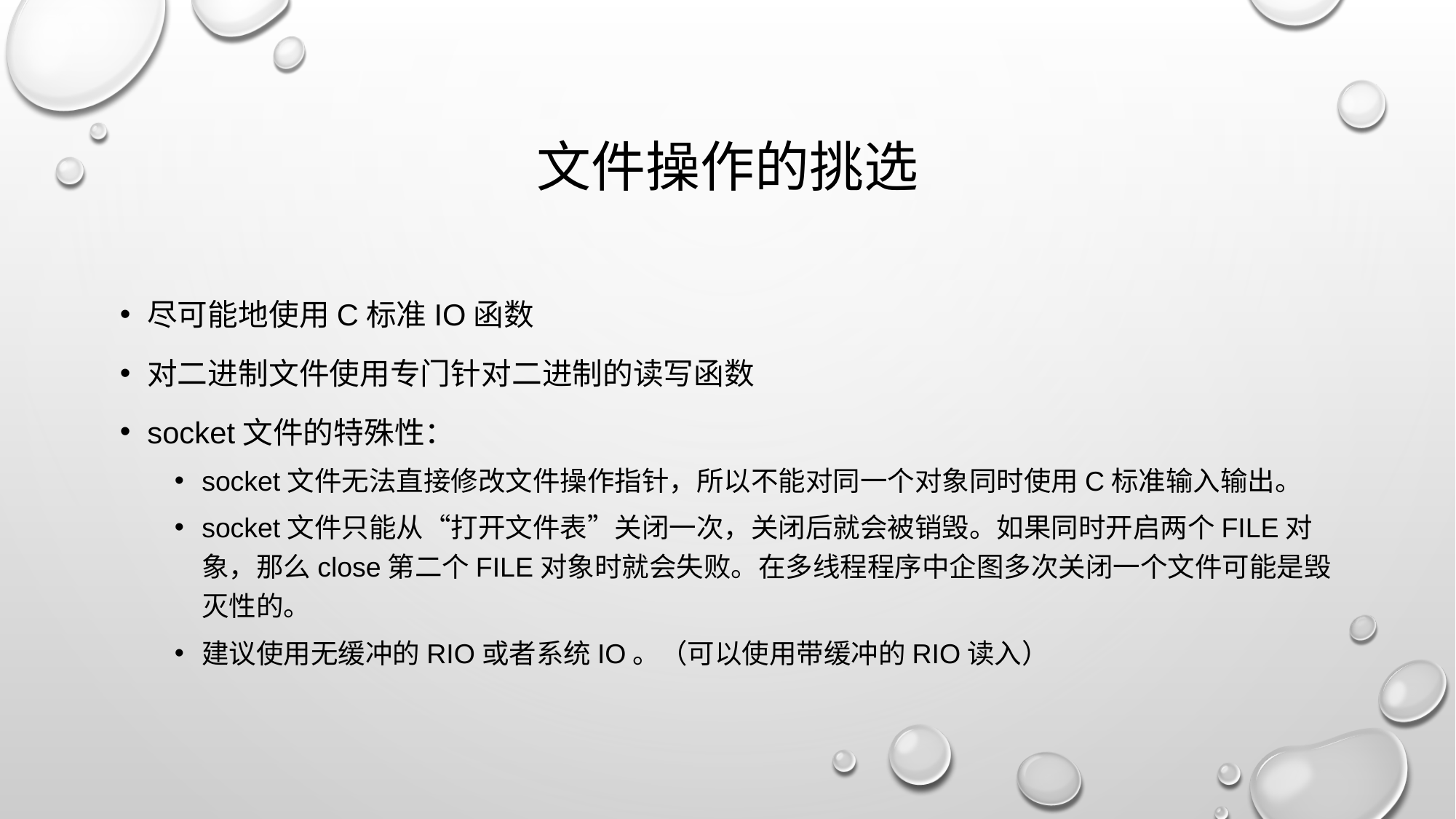

# 文件操作的挑选
尽可能地使用C标准IO函数
对二进制文件使用专门针对二进制的读写函数
socket文件的特殊性：
socket文件无法直接修改文件操作指针，所以不能对同一个对象同时使用C标准输入输出。
socket文件只能从“打开文件表”关闭一次，关闭后就会被销毁。如果同时开启两个FILE对象，那么close第二个FILE对象时就会失败。在多线程程序中企图多次关闭一个文件可能是毁灭性的。
建议使用无缓冲的RIO或者系统IO。（可以使用带缓冲的RIO读入）